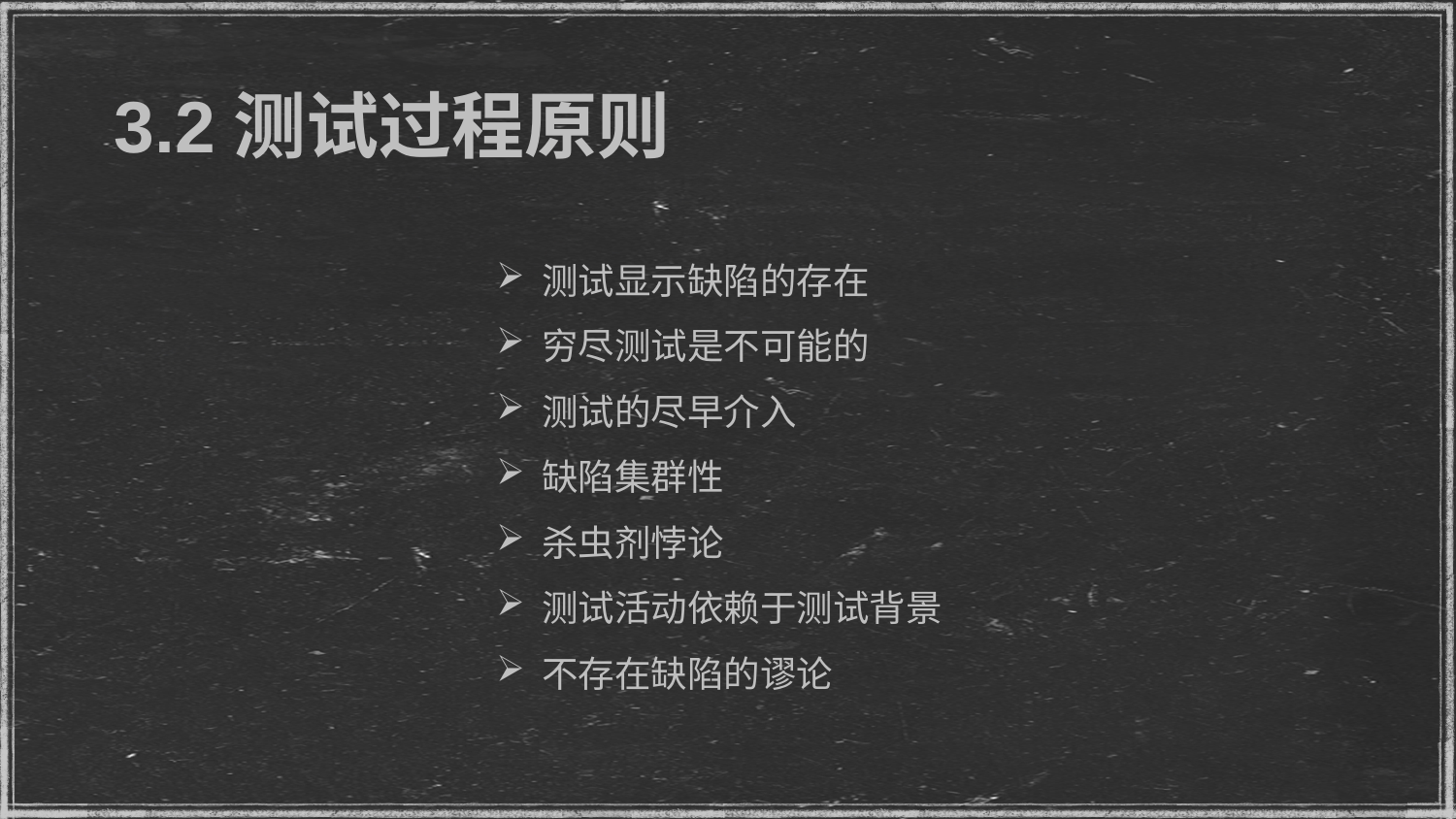

3.2测试过程原则

测试显示缺陷的存在
穷尽测试是不可能的
测试的尽早介入
缺陷集群性
杀虫剂悖论
测试活动依赖于测试背景
不存在缺陷的谬论